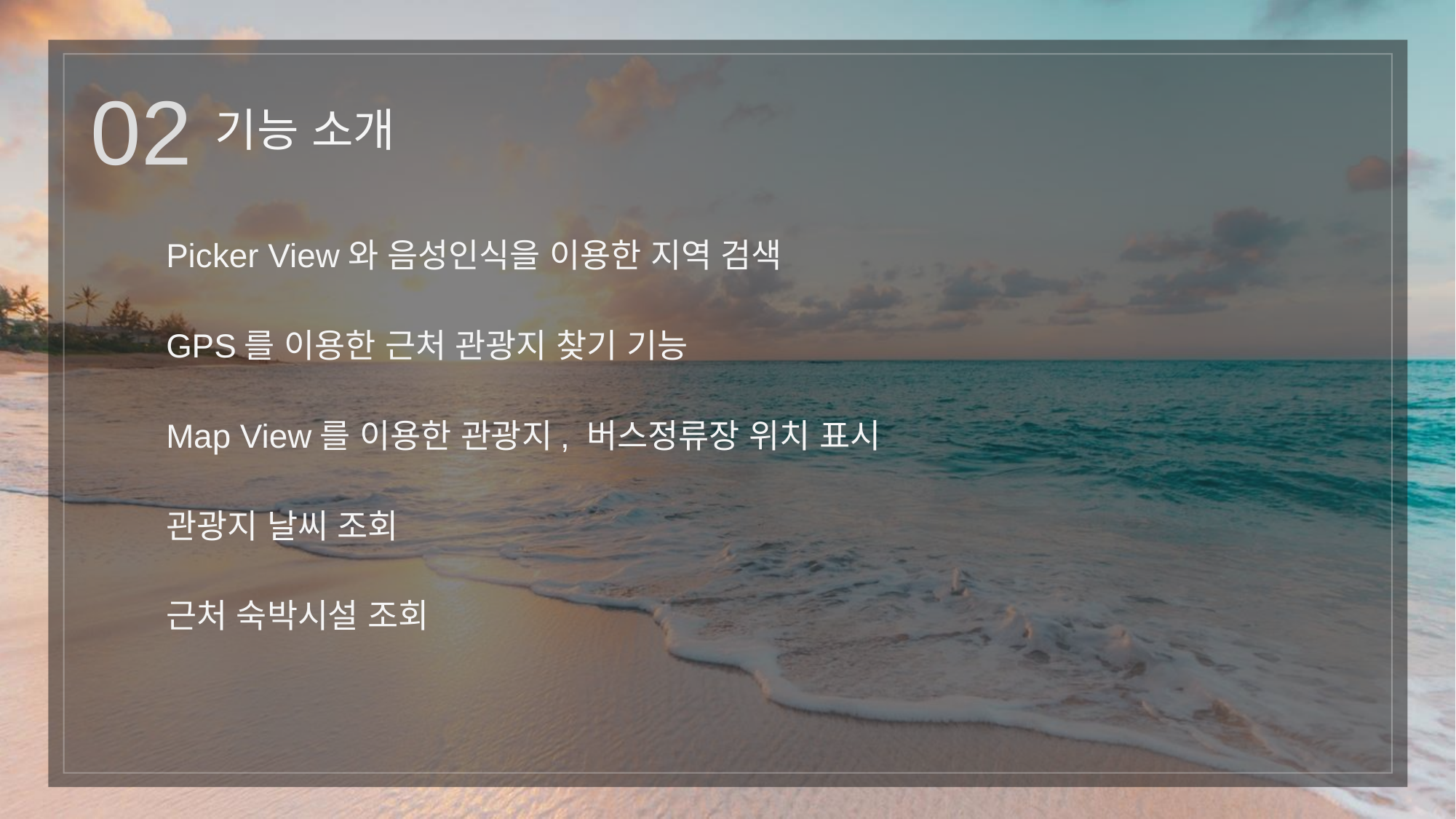

02

기능 소개
Picker View와 음성인식을 이용한 지역 검색
GPS를 이용한 근처 관광지 찾기 기능
Map View를 이용한 관광지, 버스정류장 위치 표시
관광지 날씨 조회
근처 숙박시설 조회